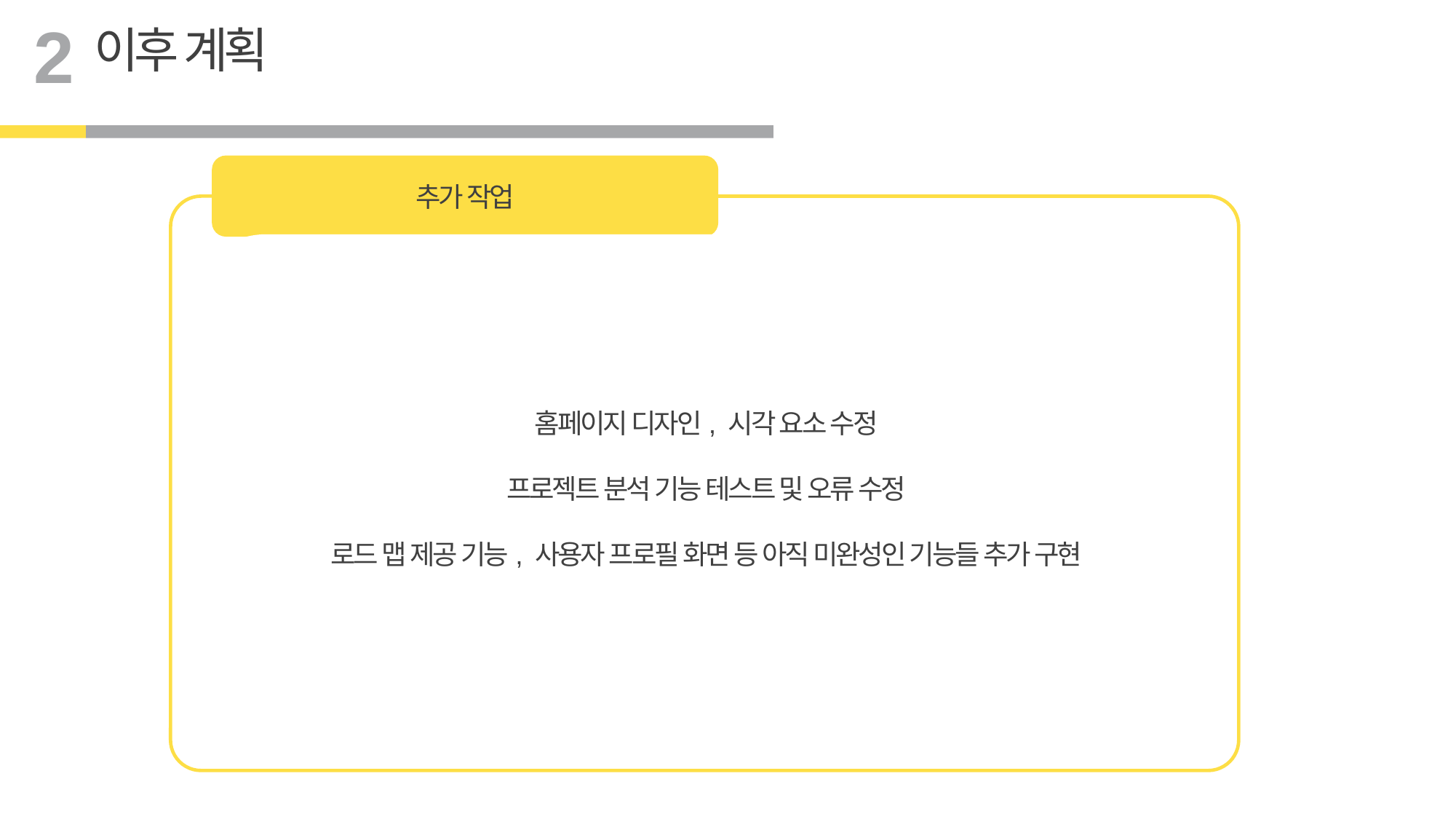

2
이후 계획

추가 작업

홈페이지 디자인, 시각 요소 수정

프로젝트 분석 기능 테스트 및 오류 수정

로드 맵 제공 기능, 사용자 프로필 화면 등 아직 미완성인 기능들 추가 구현